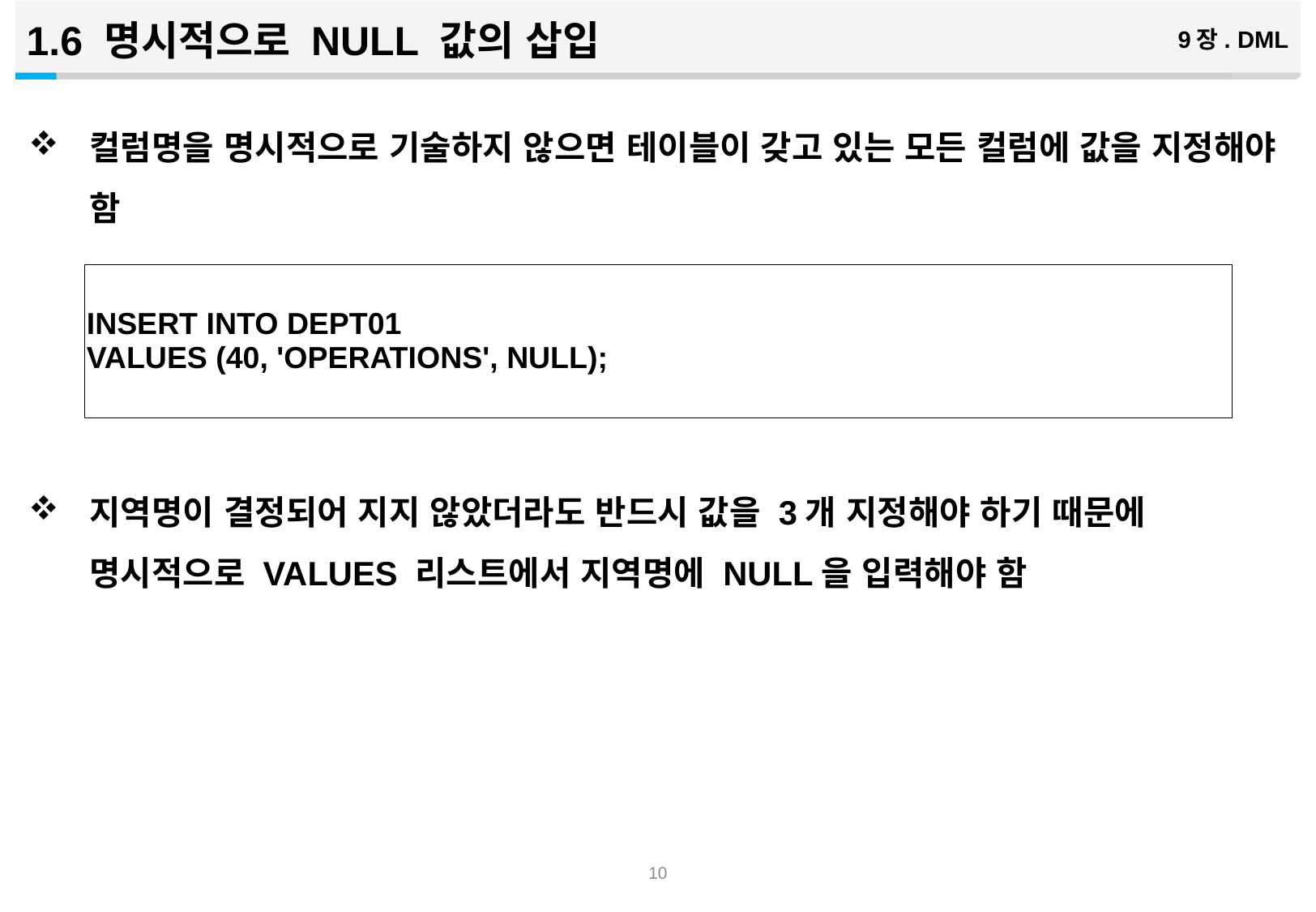

1.6 명시적으로 NULL 값의 삽입
9장. DML
컬럼명을 명시적으로 기술하지 않으면 테이블이 갖고 있는 모든 컬럼에 값을 지정해야 함

지역명이 결정되어 지지 않았더라도 반드시 값을 3개 지정해야 하기 때문에   명시적으로 VALUES 리스트에서 지역명에 NULL을 입력해야 함

| INSERT INTO DEPT01 VALUES (40, 'OPERATIONS', NULL); |
| --- |
10